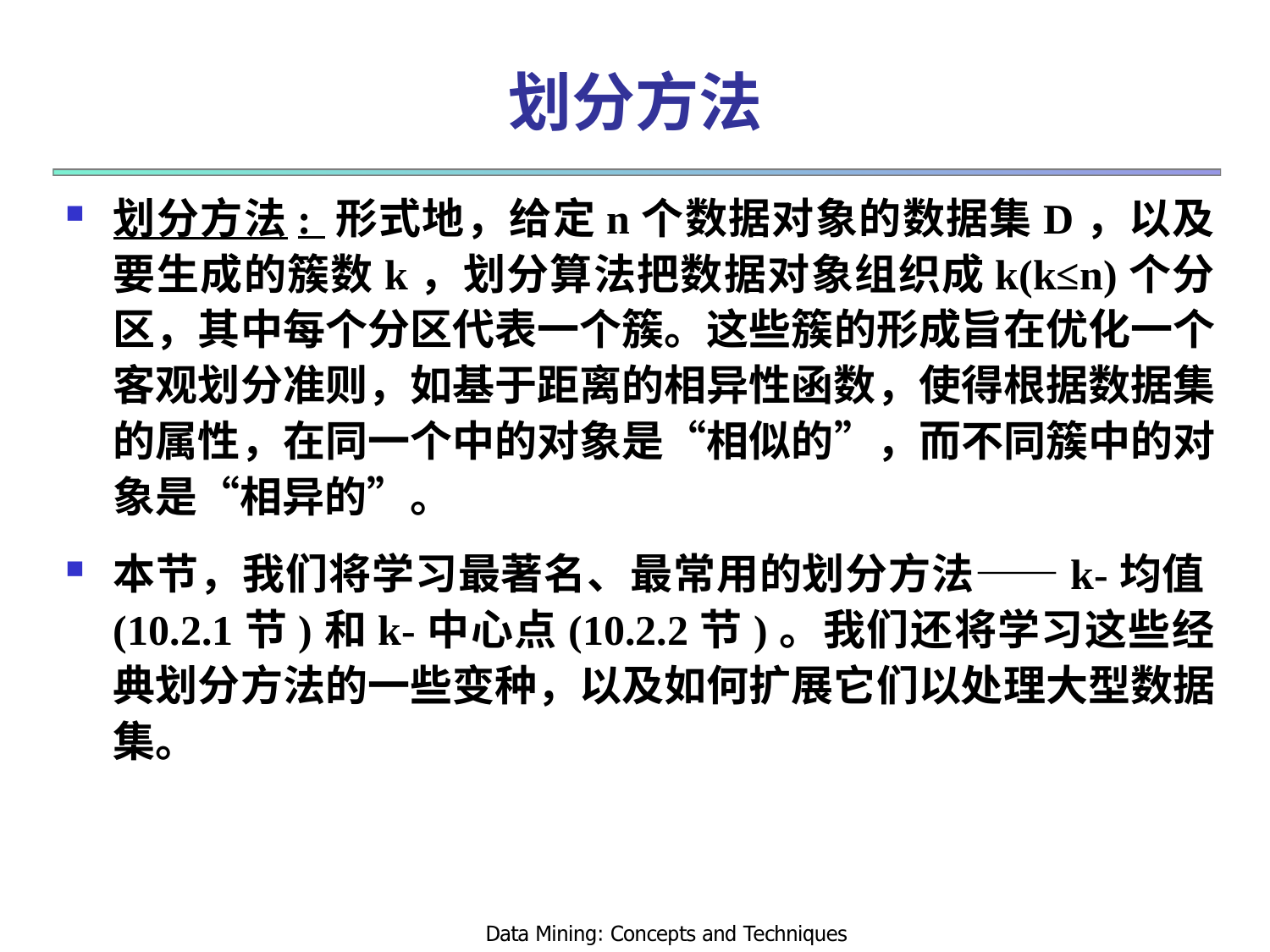

# 划分方法
划分方法: 形式地，给定n个数据对象的数据集D，以及要生成的簇数k，划分算法把数据对象组织成k(k≤n)个分区，其中每个分区代表一个簇。这些簇的形成旨在优化一个客观划分准则，如基于距离的相异性函数，使得根据数据集的属性，在同一个中的对象是“相似的”，而不同簇中的对象是“相异的”。
本节，我们将学习最著名、最常用的划分方法——k-均值(10.2.1节)和k-中心点(10.2.2节)。我们还将学习这些经典划分方法的一些变种，以及如何扩展它们以处理大型数据集。
Data Mining: Concepts and Techniques
17